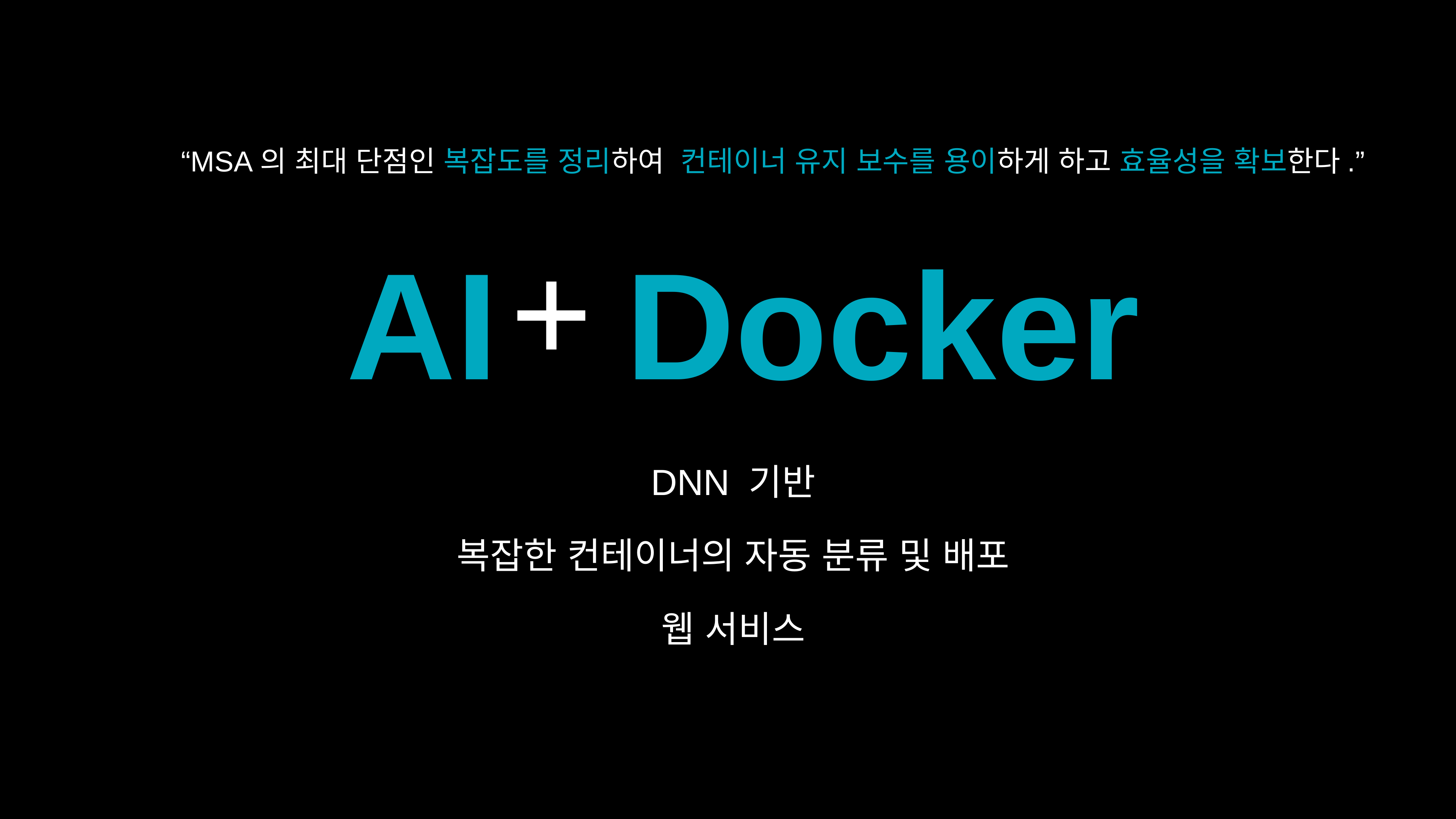

“MSA의 최대 단점인 복잡도를 정리하여  컨테이너 유지 보수를 용이하게 하고 효율성을 확보한다.”
+
AI
Docker
DNN 기반
복잡한 컨테이너의 자동 분류 및 배포
웹 서비스